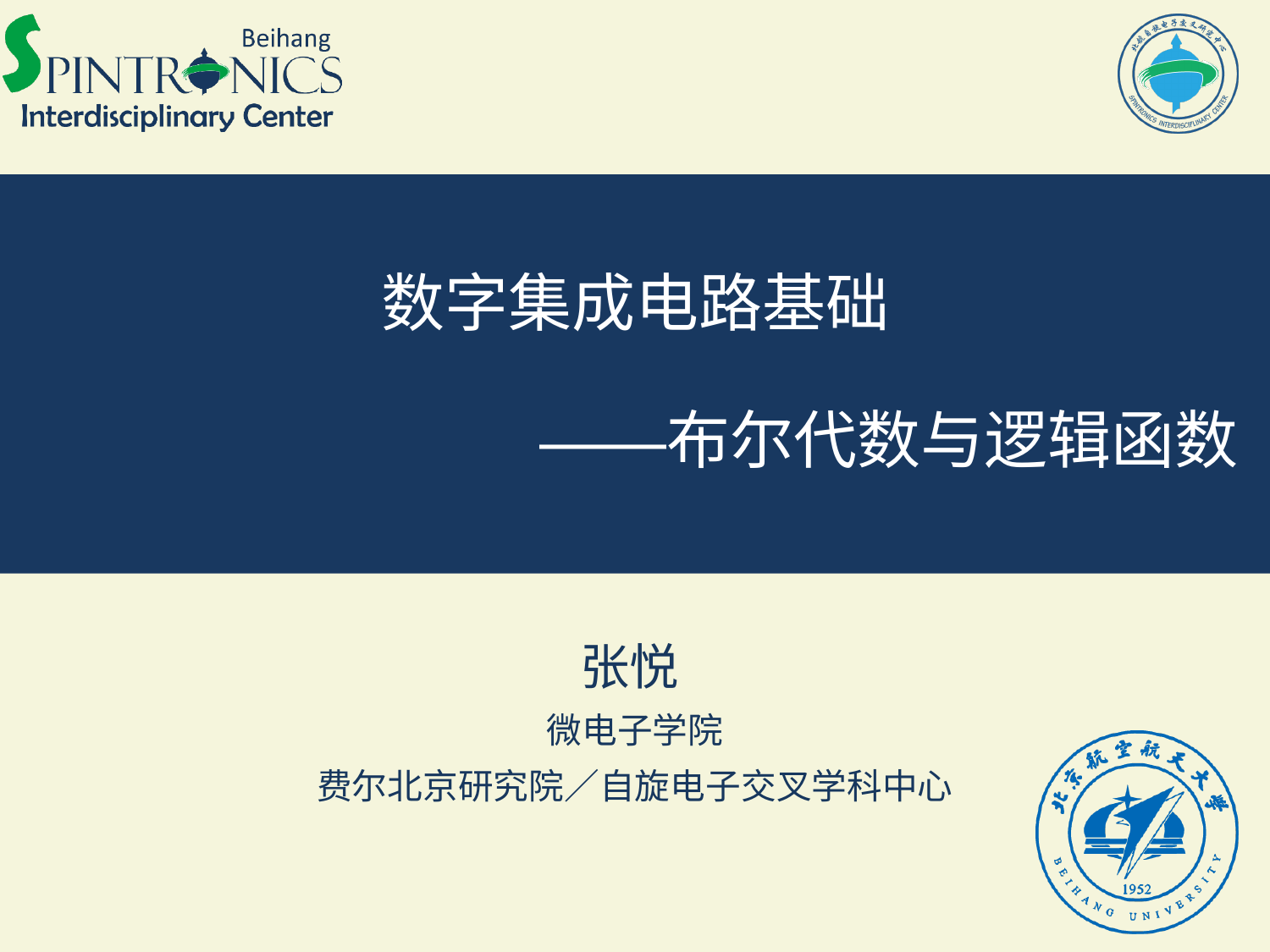

# 数字集成电路基础 ——布尔代数与逻辑函数
张悦
微电子学院
费尔北京研究院／自旋电子交叉学科中心